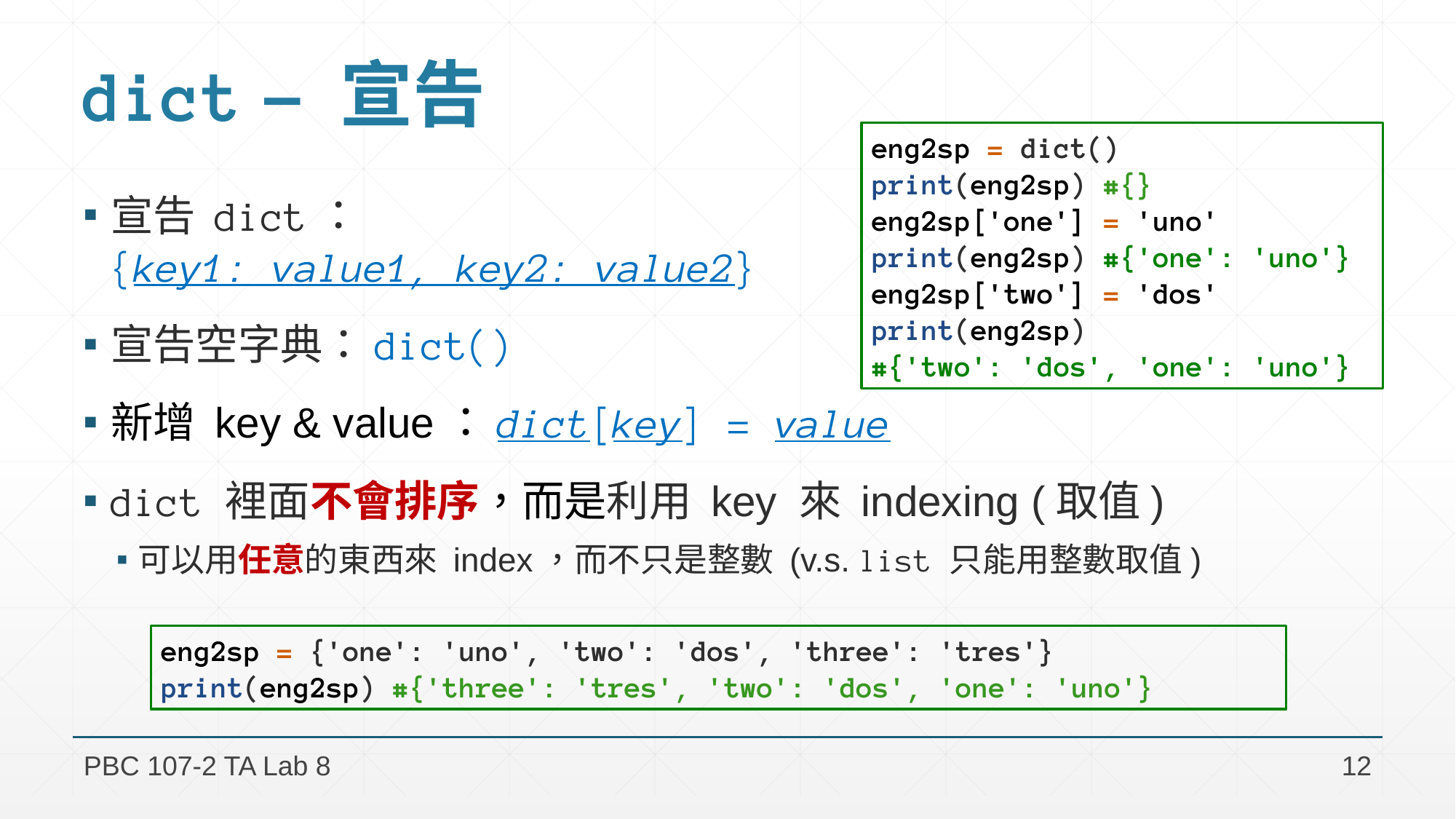

# dict – 宣告
eng2sp = dict()
print(eng2sp) #{}
eng2sp['one'] = 'uno'
print(eng2sp) #{'one': 'uno'}
eng2sp['two'] = 'dos'
print(eng2sp)
#{'two': 'dos', 'one': 'uno'}
宣告 dict：
{key1: value1, key2: value2}
宣告空字典：dict()
新增 key & value：dict[key] = value
dict 裡面不會排序，而是利用 key 來 indexing (取值)
可以用任意的東西來 index，而不只是整數 (v.s. list 只能用整數取值)

eng2sp = {'one': 'uno', 'two': 'dos', 'three': 'tres'}
print(eng2sp) #{'three': 'tres', 'two': 'dos', 'one': 'uno'}
PBC 107-2 TA Lab 8
12